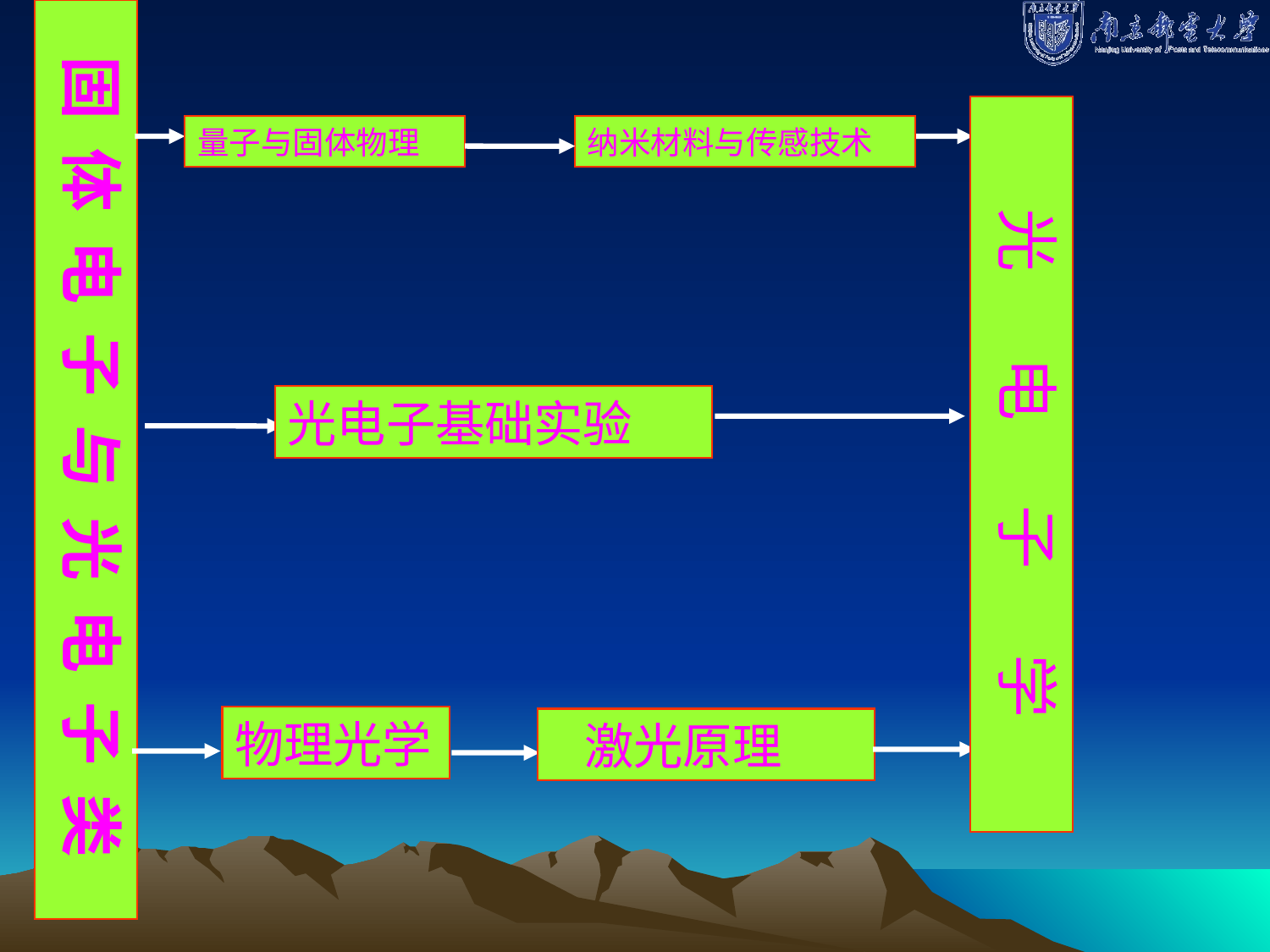

固  体  电  子  与  光  电  子  类
      光      电      子      学
量子与固体物理
纳米材料与传感技术

光电子基础实验

物理光学
  激光原理

27